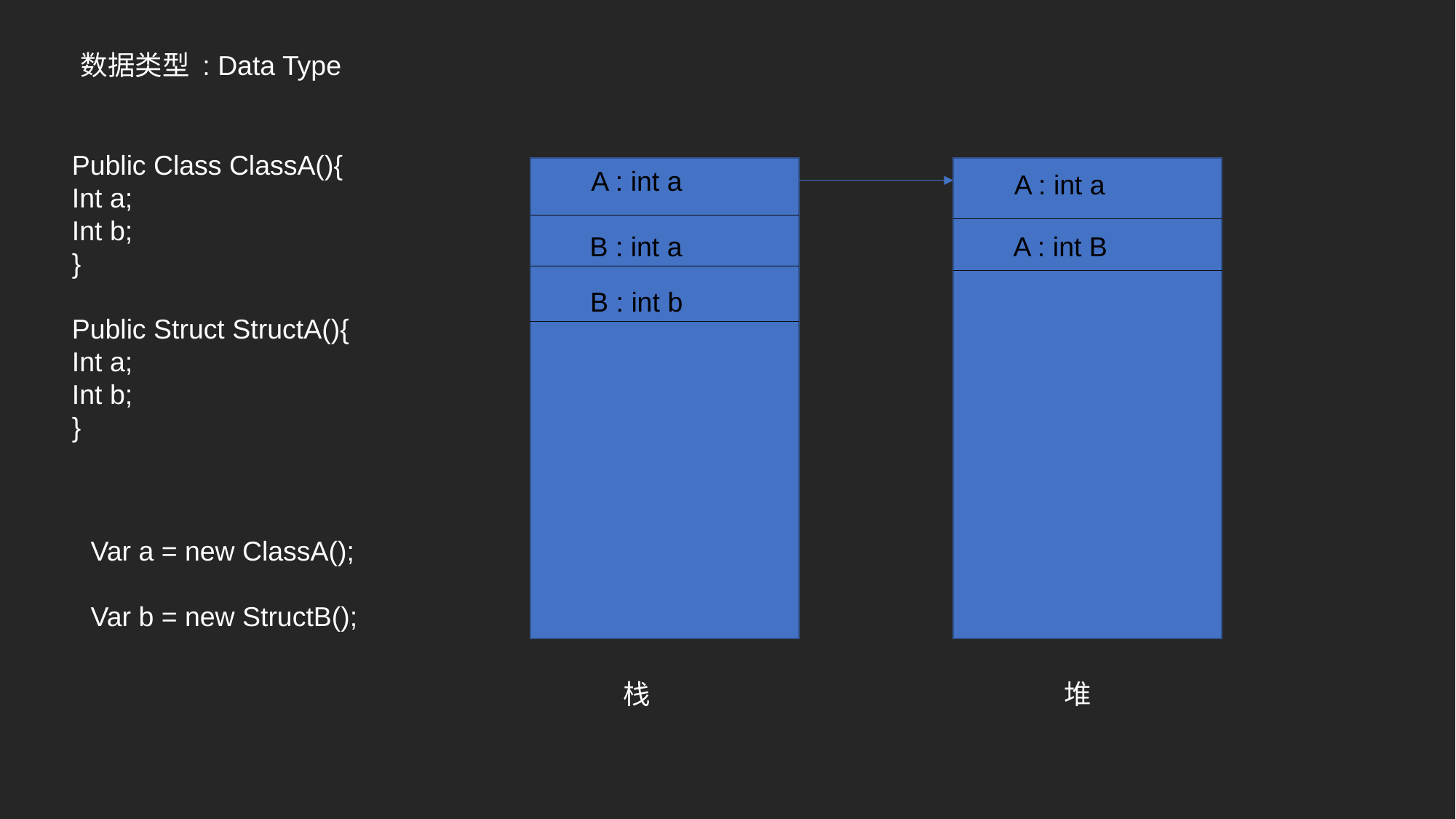

数据类型 : Data Type
Public Class ClassA(){
Int a;
Int b;
}

Public Struct StructA(){
Int a;
Int b;
}

A : int a
A : int a
B : int a
A : int B
B : int b
Var a = new ClassA();

Var b = new StructB();
栈
堆